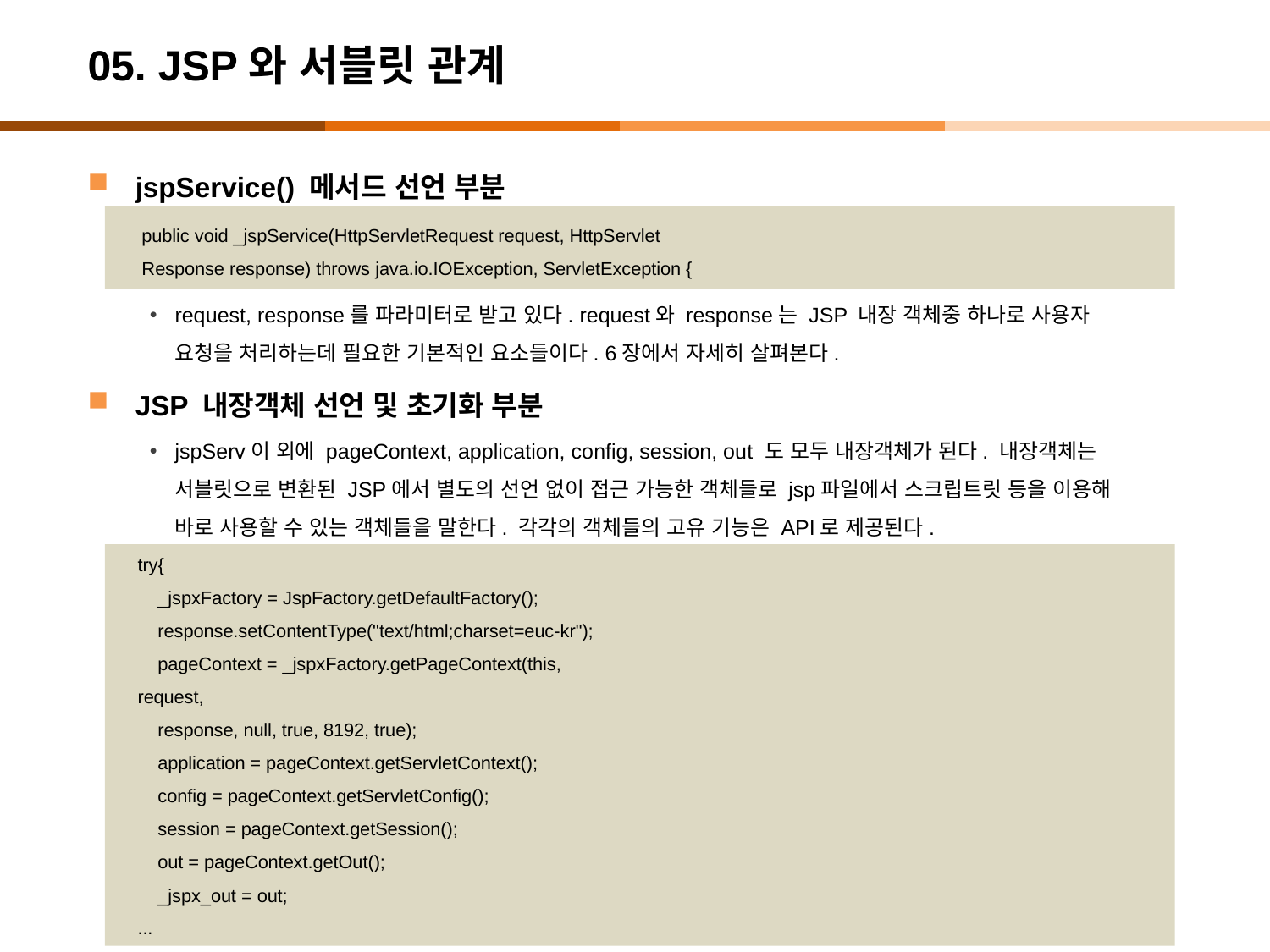

# 05. JSP와 서블릿 관계
jspService() 메서드 선언 부분

request, response를 파라미터로 받고 있다. request와 response는 JSP 내장 객체중 하나로 사용자 요청을 처리하는데 필요한 기본적인 요소들이다. 6장에서 자세히 살펴본다.
JSP 내장객체 선언 및 초기화 부분
jspServ이 외에 pageContext, application, config, session, out 도 모두 내장객체가 된다. 내장객체는 서블릿으로 변환된 JSP에서 별도의 선언 없이 접근 가능한 객체들로 jsp파일에서 스크립트릿 등을 이용해 바로 사용할 수 있는 객체들을 말한다. 각각의 객체들의 고유 기능은 API로 제공된다.

public void _jspService(HttpServletRequest request, HttpServlet
Response response) throws java.io.IOException, ServletException {
try{
    _jspxFactory = JspFactory.getDefaultFactory();
    response.setContentType("text/html;charset=euc-kr");
    pageContext = _jspxFactory.getPageContext(this, request,
    response, null, true, 8192, true);
    application = pageContext.getServletContext();
    config = pageContext.getServletConfig();
    session = pageContext.getSession();
    out = pageContext.getOut();
    _jspx_out = out;
...